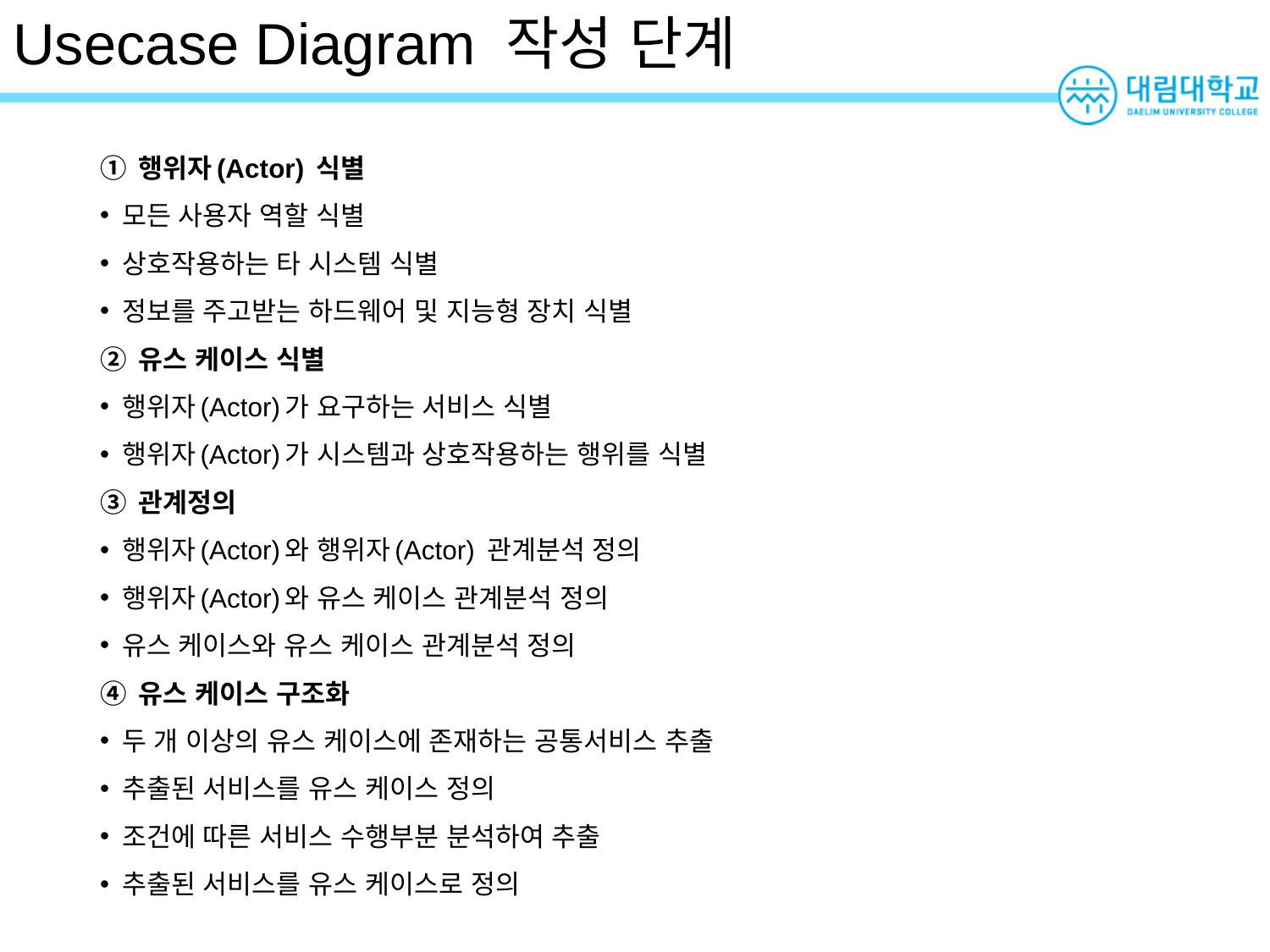

# Usecase Diagram 작성 단계
① 행위자(Actor) 식별
모든 사용자 역할 식별
상호작용하는 타 시스템 식별
정보를 주고받는 하드웨어 및 지능형 장치 식별
② 유스 케이스 식별
행위자(Actor)가 요구하는 서비스 식별
행위자(Actor)가 시스템과 상호작용하는 행위를 식별
③ 관계정의
행위자(Actor)와 행위자(Actor) 관계분석 정의
행위자(Actor)와 유스 케이스 관계분석 정의
유스 케이스와 유스 케이스 관계분석 정의
④ 유스 케이스 구조화
두 개 이상의 유스 케이스에 존재하는 공통서비스 추출
추출된 서비스를 유스 케이스 정의
조건에 따른 서비스 수행부분 분석하여 추출
추출된 서비스를 유스 케이스로 정의